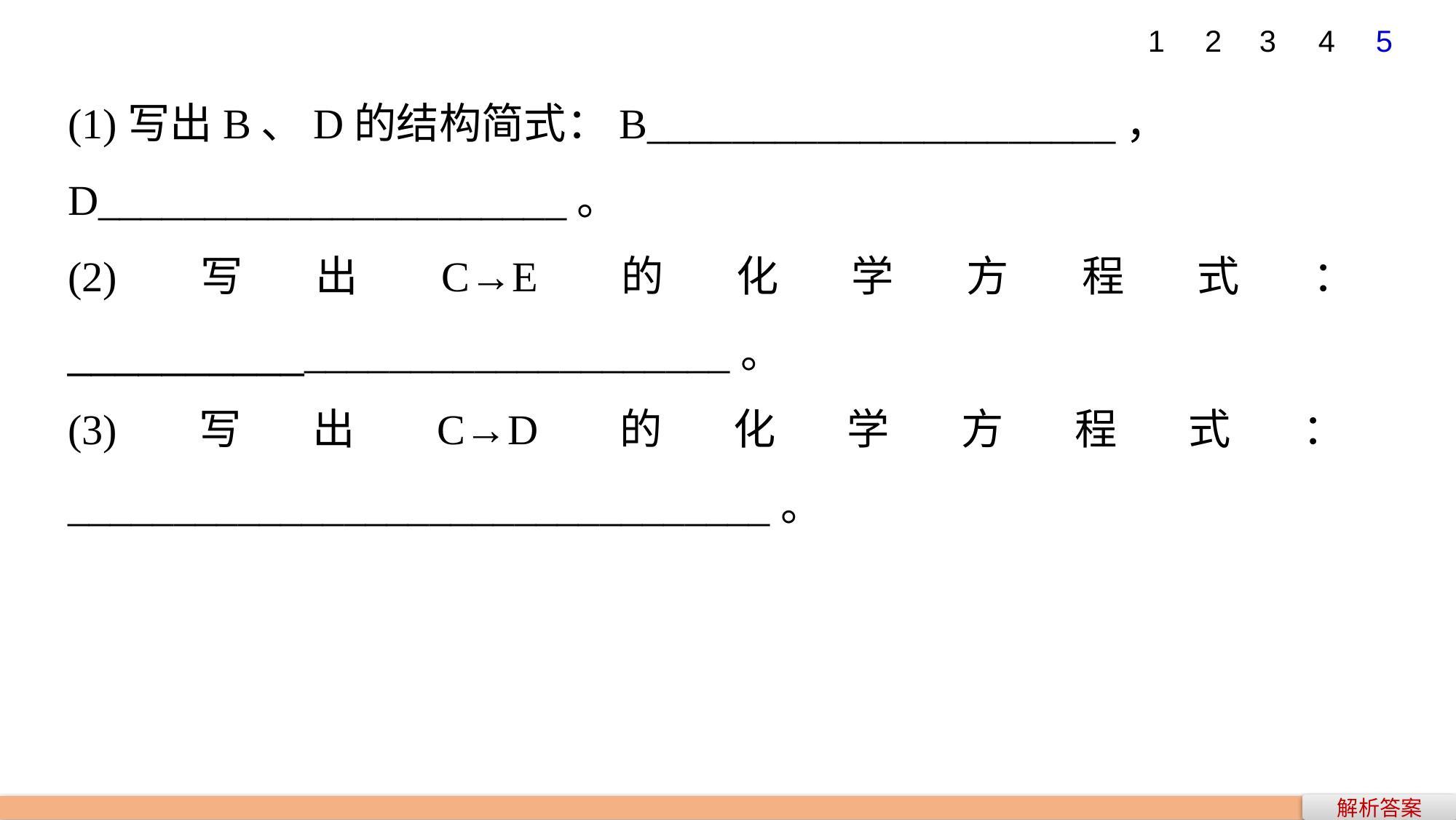

5
1
2
3
4
(1)写出B、D的结构简式：B______________________，
D______________________。
(2)写出C→E的化学方程式： ______________________________。
(3)写出C→D的化学方程式：_________________________________。
解析答案